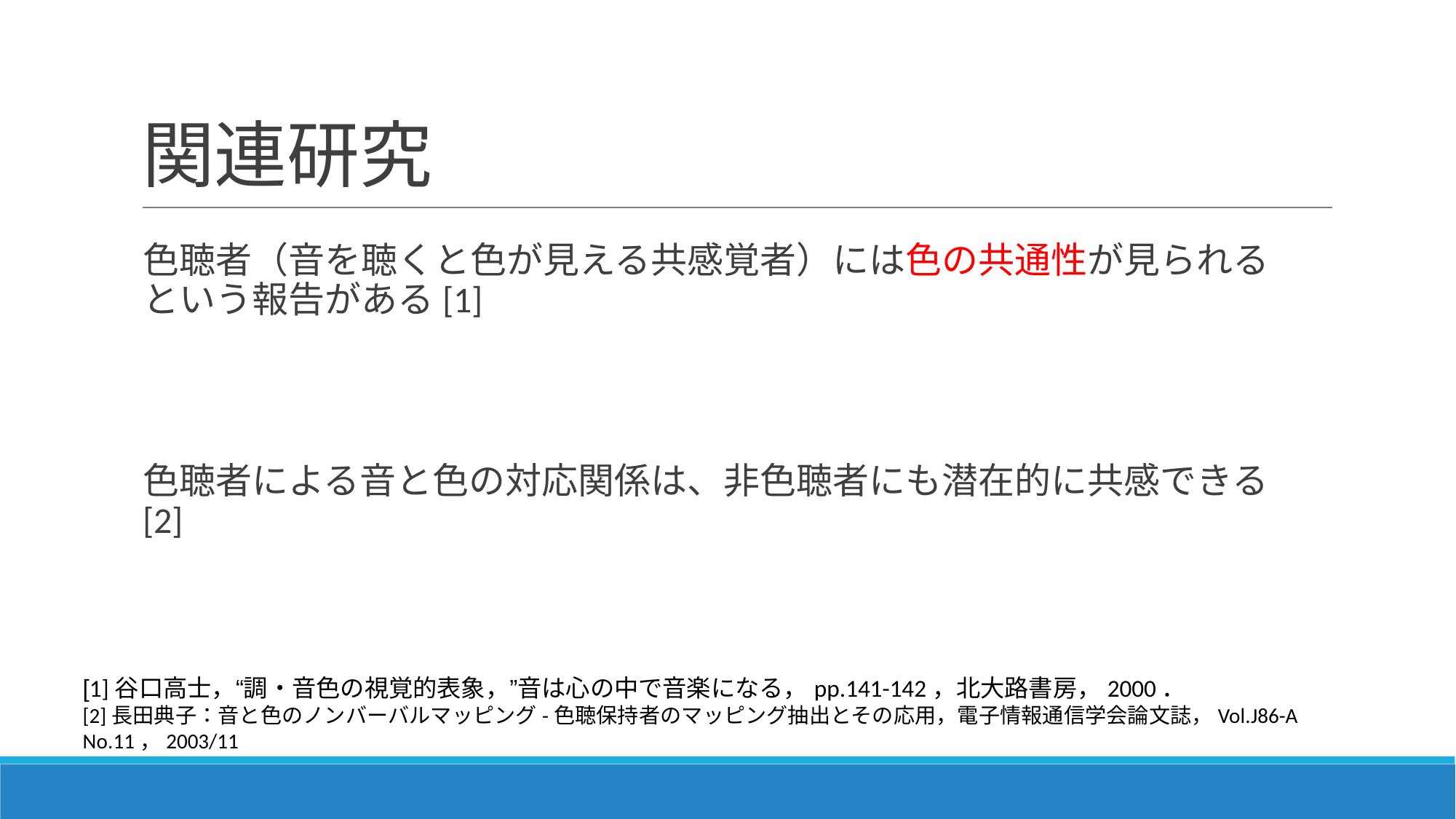

# 関連研究
色聴者（音を聴くと色が見える共感覚者）には色の共通性が見られるという報告がある[1]

色聴者による音と色の対応関係は、非色聴者にも潜在的に共感できる[2]
[1]谷口高士，“調・音色の視覚的表象，”音は心の中で音楽になる，pp.141-142，北大路書房，2000．
[2]長田典子：音と色のノンバーバルマッピング-色聴保持者のマッピング抽出とその応用，電子情報通信学会論文誌，Vol.J86-A No.11，2003/11
10